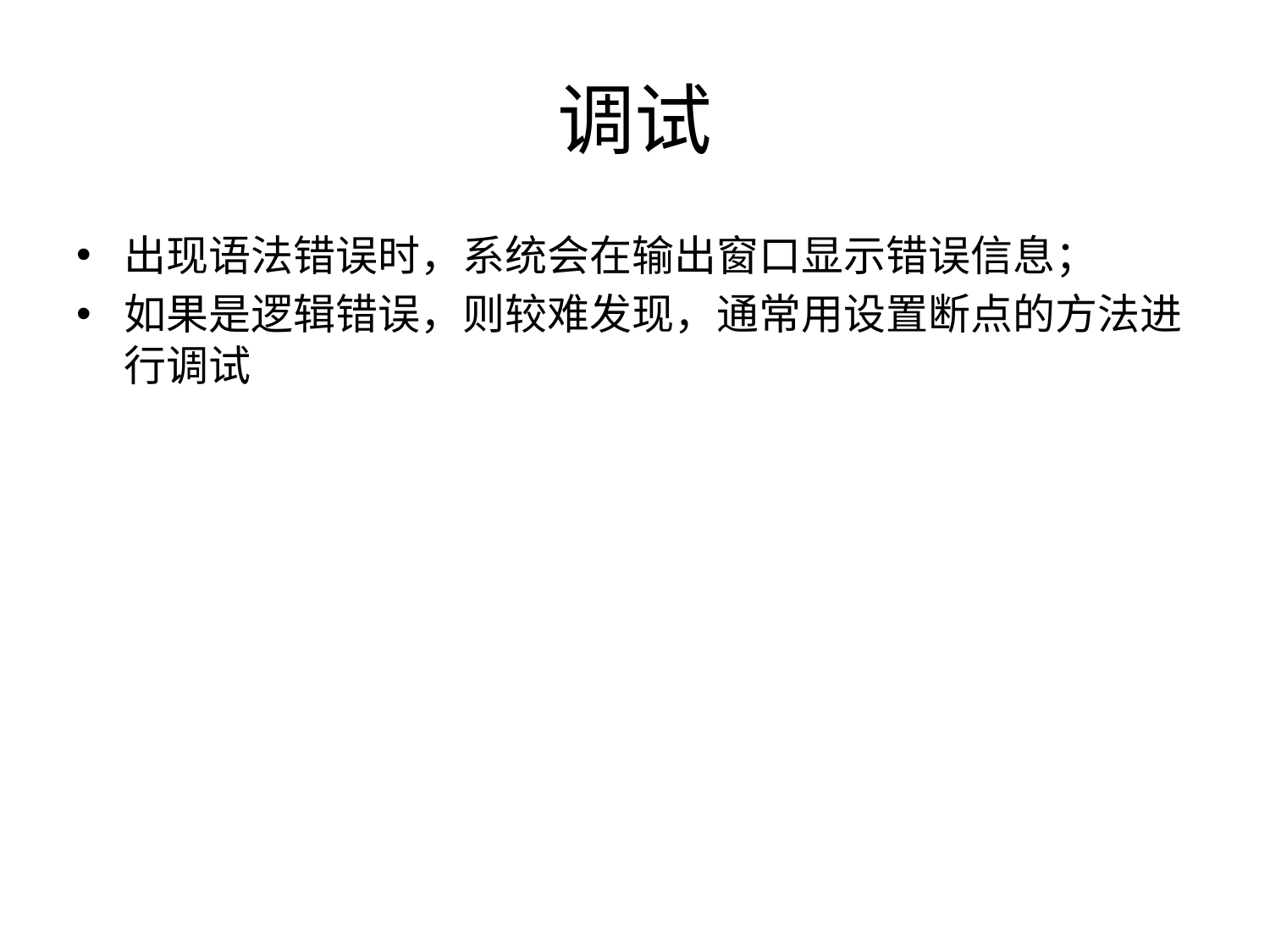

# 调试
出现语法错误时，系统会在输出窗口显示错误信息；
如果是逻辑错误，则较难发现，通常用设置断点的方法进行调试